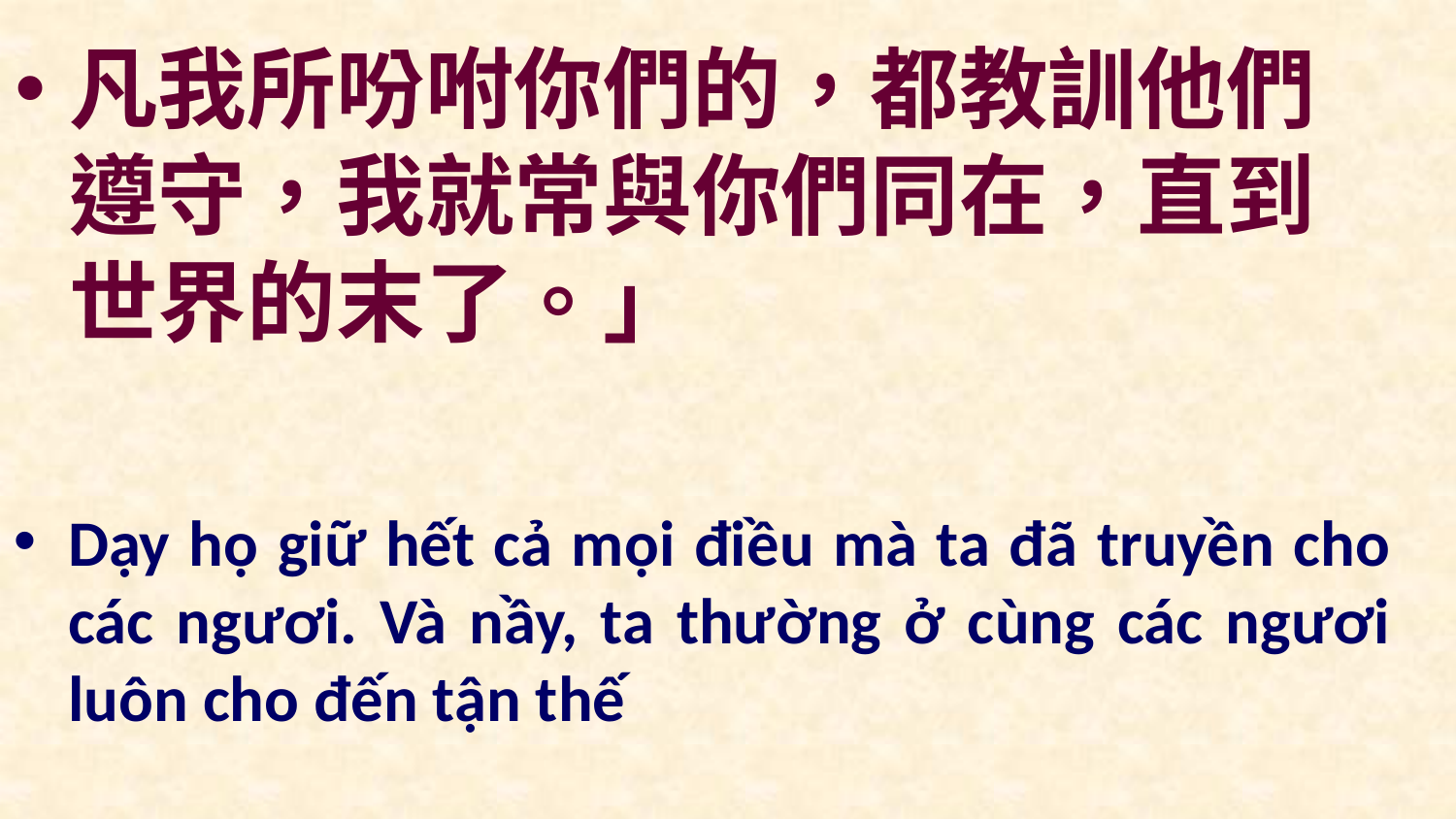

凡我所吩咐你們的，都教訓他們遵守，我就常與你們同在，直到世界的末了。」
Dạy họ giữ hết cả mọi điều mà ta đã truyền cho các ngươi. Và nầy, ta thường ở cùng các ngươi luôn cho đến tận thế